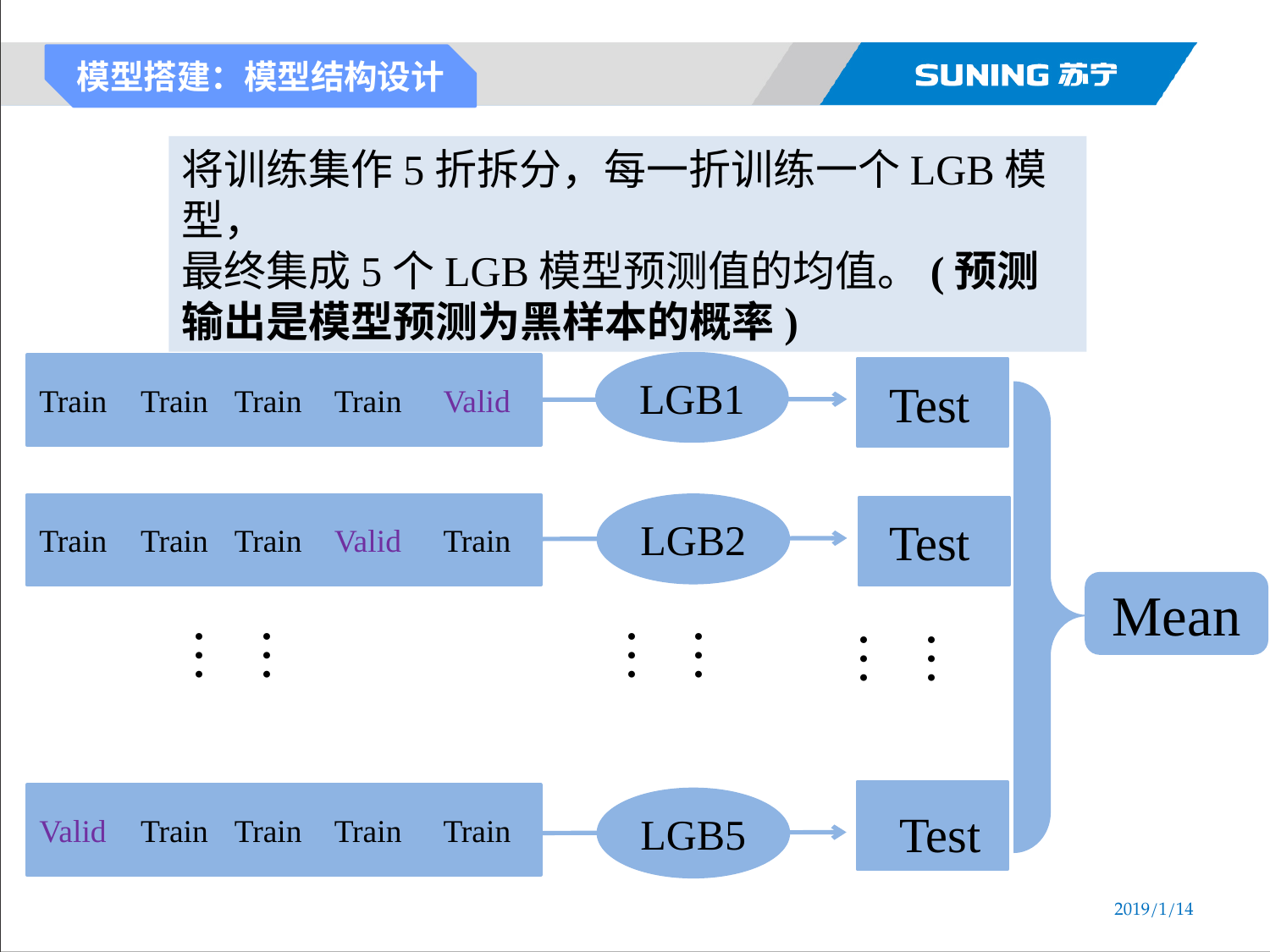

模型搭建：模型结构设计
将训练集作5折拆分，每一折训练一个LGB模型，
最终集成5个LGB模型预测值的均值。(预测输出是模型预测为黑样本的概率)
LGB1

Test
Train
 Train
Train
Train
Valid

LGB2

Test
Train
 Train
Train
Valid
Train
Mean
……
……
……

LGB5
Test
Valid
 Train
Train
Train
Train
2019/1/14